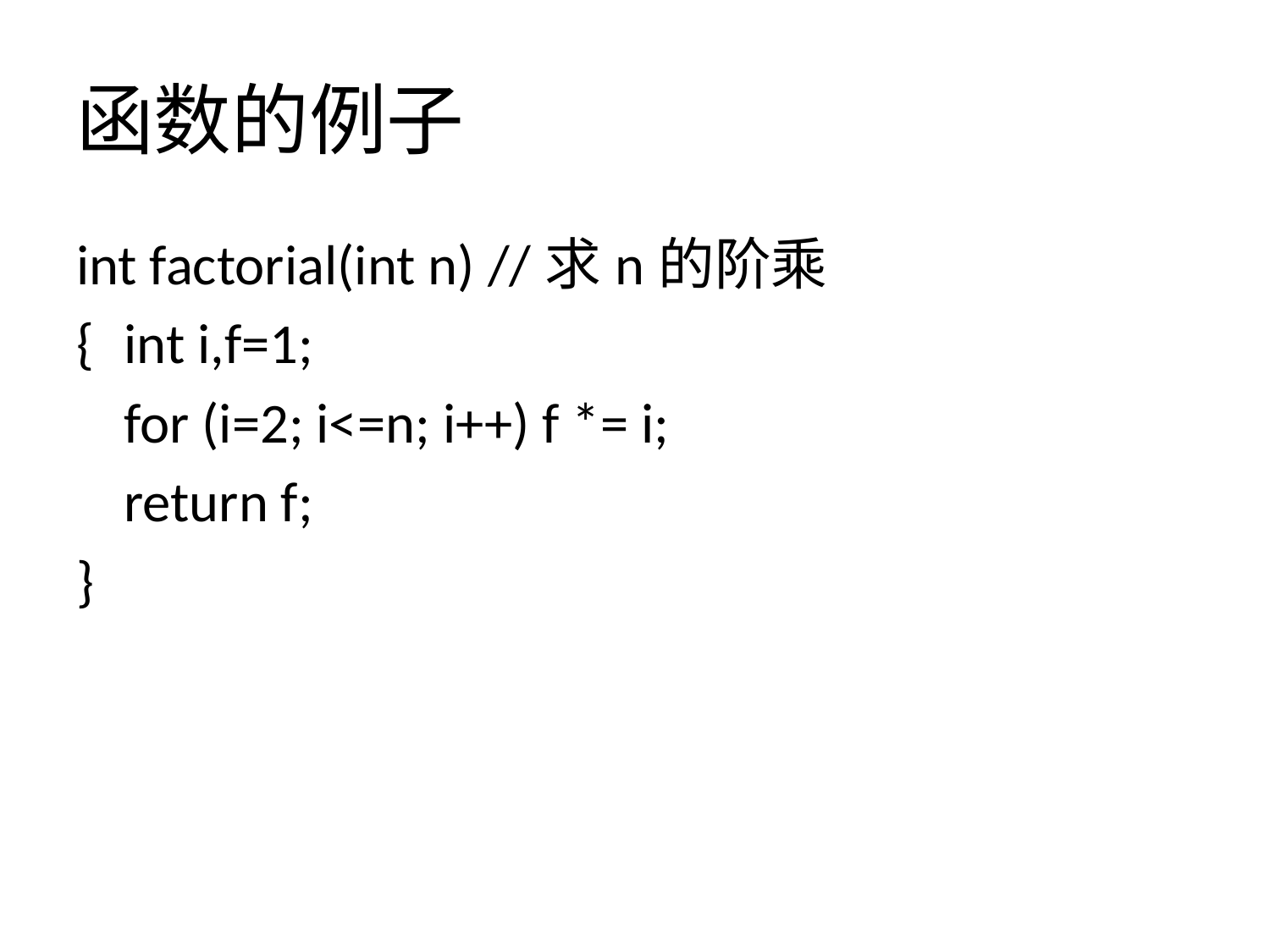

# 函数的例子
int factorial(int n) //求n的阶乘
{	int i,f=1;
	for (i=2; i<=n; i++) f *= i;
	return f;
}